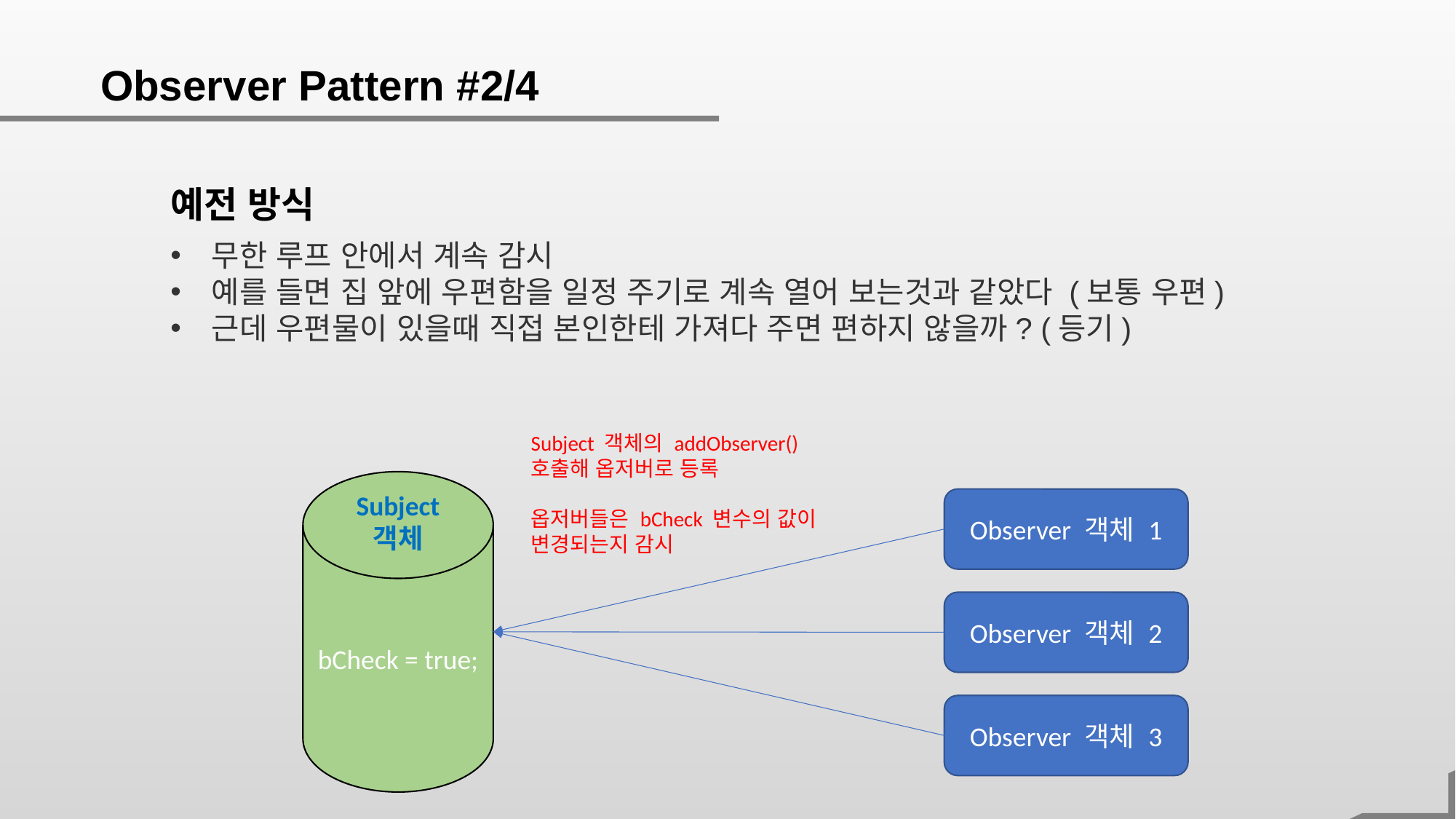

Observer Pattern #2/4

예전 방식
무한 루프 안에서 계속 감시
예를 들면 집 앞에 우편함을 일정 주기로 계속 열어 보는것과 같았다 (보통 우편)
근데 우편물이 있을때 직접 본인한테 가져다 주면 편하지 않을까? (등기)
Subject 객체의 addObserver()
호출해 옵저버로 등록

옵저버들은 bCheck 변수의 값이
변경되는지 감시
bCheck = true;
Subject
객체
Observer 객체 1
Observer 객체 2
Observer 객체 3